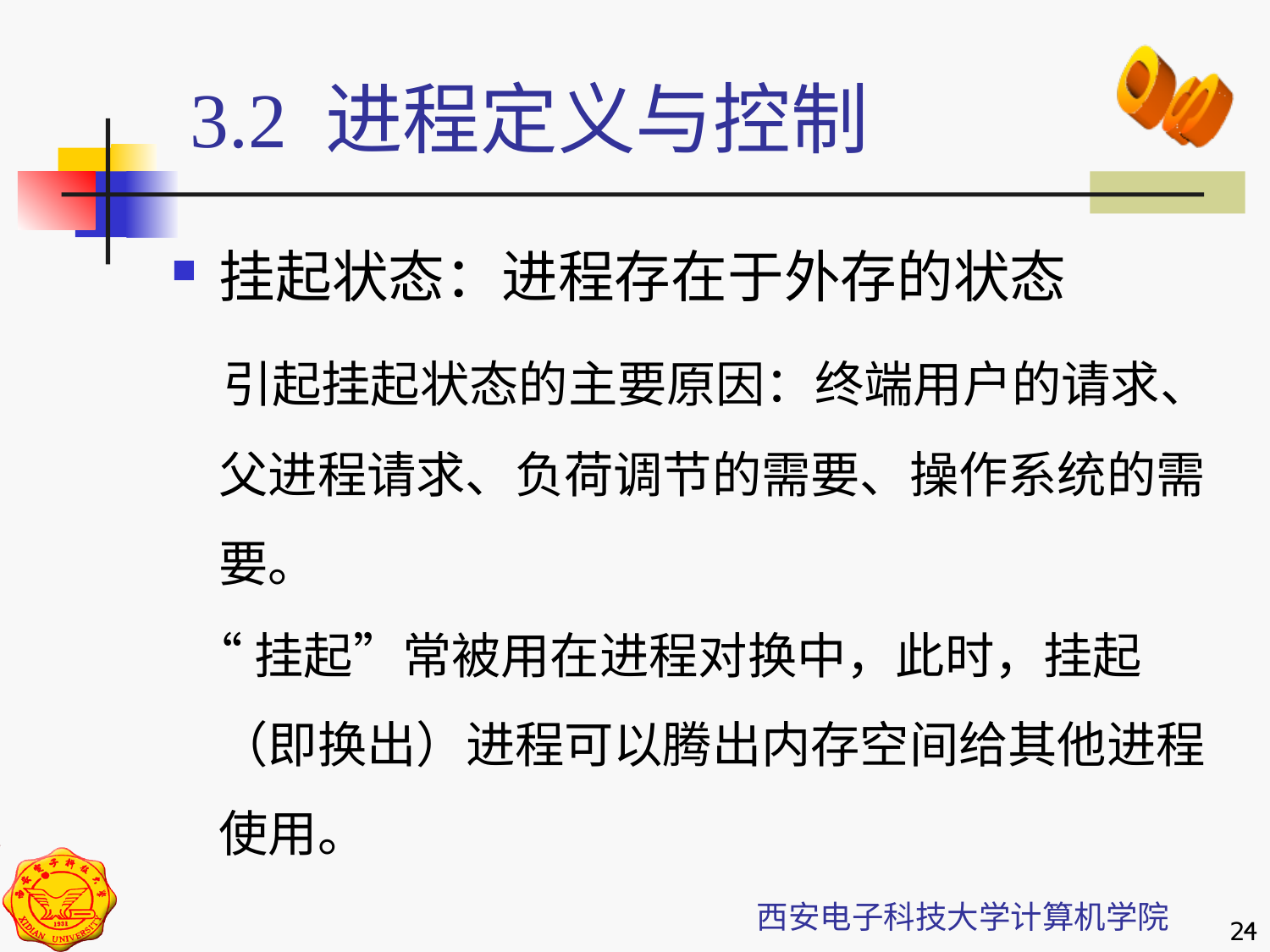

3.2 进程定义与控制
挂起状态：进程存在于外存的状态
   引起挂起状态的主要原因：终端用户的请求、父进程请求、负荷调节的需要、操作系统的需要。
  “挂起”常被用在进程对换中，此时，挂起（即换出）进程可以腾出内存空间给其他进程使用。

24